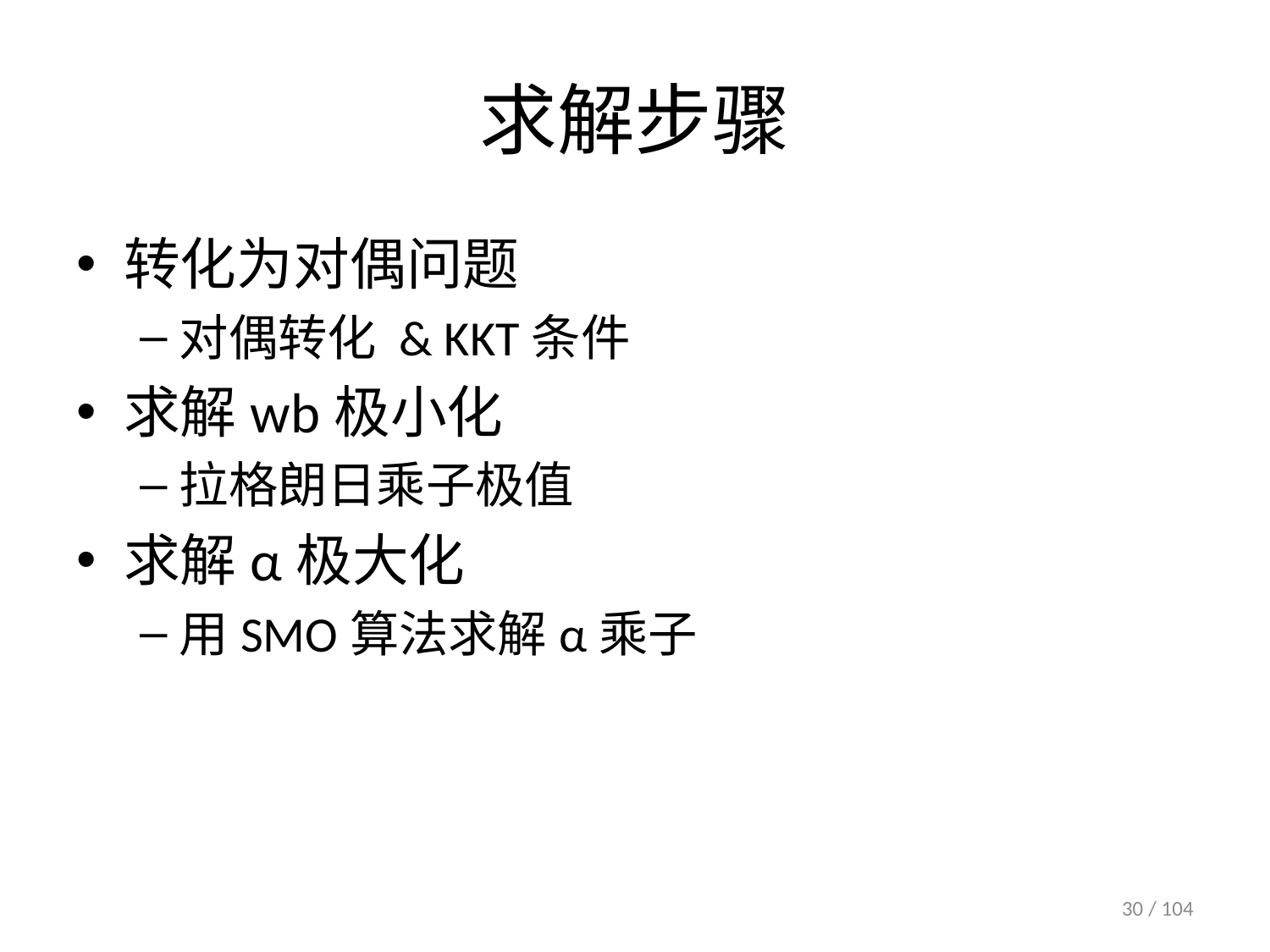

# 求解步骤
转化为对偶问题
对偶转化 & KKT条件
求解wb极小化
拉格朗日乘子极值
求解α极大化
用SMO算法求解α乘子
30